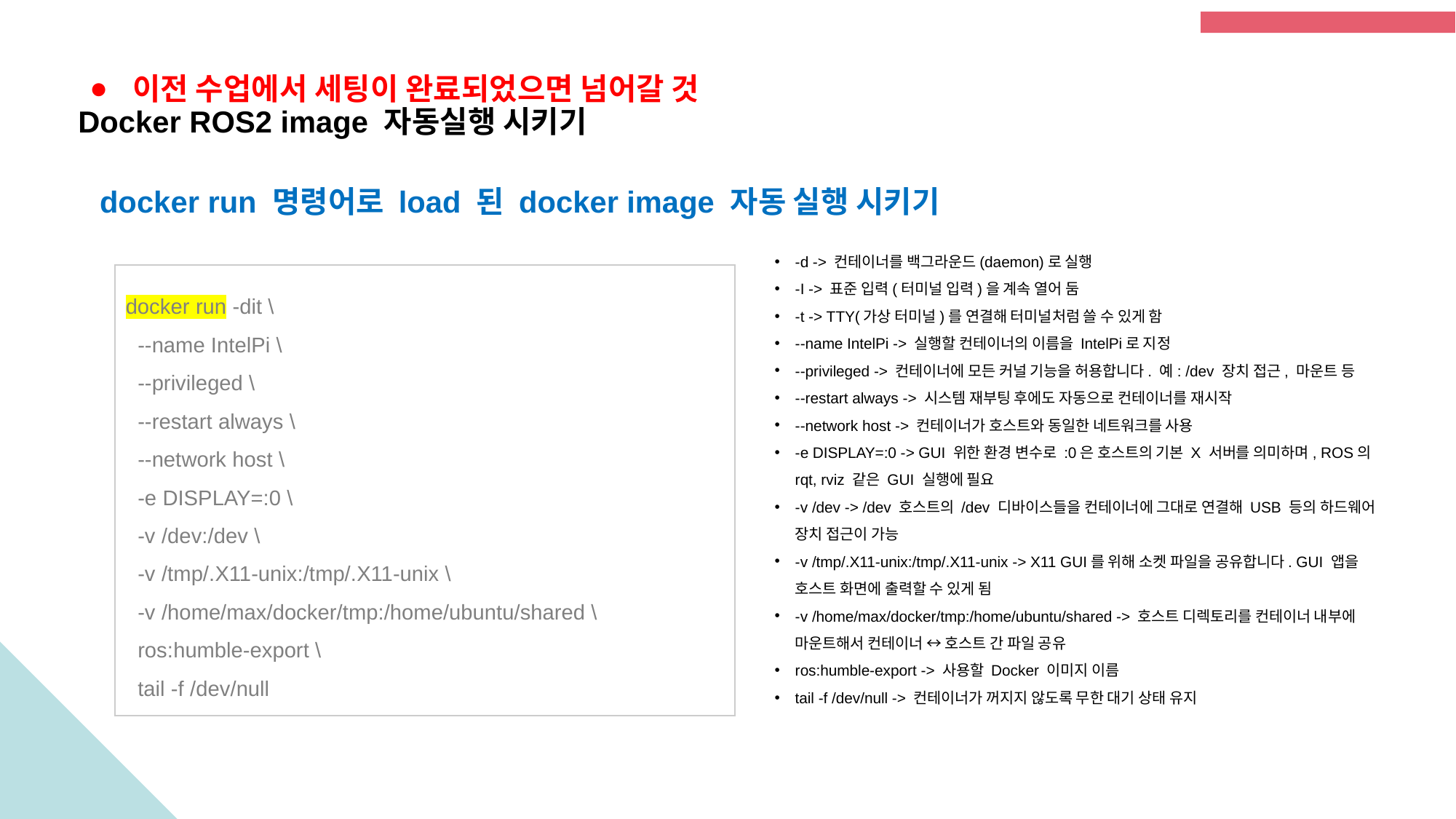

이전 수업에서 세팅이 완료되었으면 넘어갈 것
Docker ROS2 image 자동실행 시키기
docker run 명령어로 load 된 docker image 자동 실행 시키기
-d -> 컨테이너를 백그라운드(daemon)로 실행
-I -> 표준 입력(터미널 입력)을 계속 열어 둠
-t -> TTY(가상 터미널)를 연결해 터미널처럼 쓸 수 있게 함
--name IntelPi -> 실행할 컨테이너의 이름을 IntelPi로 지정
--privileged -> 컨테이너에 모든 커널 기능을 허용합니다. 예: /dev 장치 접근, 마운트 등
--restart always -> 시스템 재부팅 후에도 자동으로 컨테이너를 재시작
--network host -> 컨테이너가 호스트와 동일한 네트워크를 사용
-e DISPLAY=:0 -> GUI 위한 환경 변수로 :0은 호스트의 기본 X 서버를 의미하며, ROS의 rqt, rviz 같은 GUI 실행에 필요
-v /dev -> /dev 호스트의 /dev 디바이스들을 컨테이너에 그대로 연결해 USB 등의 하드웨어 장치 접근이 가능
-v /tmp/.X11-unix:/tmp/.X11-unix -> X11 GUI를 위해 소켓 파일을 공유합니다. GUI 앱을 호스트 화면에 출력할 수 있게 됨
-v /home/max/docker/tmp:/home/ubuntu/shared -> 호스트 디렉토리를 컨테이너 내부에 마운트해서 컨테이너 ↔ 호스트 간 파일 공유
ros:humble-export -> 사용할 Docker 이미지 이름
tail -f /dev/null -> 컨테이너가 꺼지지 않도록 무한 대기 상태 유지
docker run -dit \
  --name IntelPi \
  --privileged \
  --restart always \
  --network host \
  -e DISPLAY=:0 \
  -v /dev:/dev \
  -v /tmp/.X11-unix:/tmp/.X11-unix \
  -v /home/max/docker/tmp:/home/ubuntu/shared \
  ros:humble-export \
  tail -f /dev/null